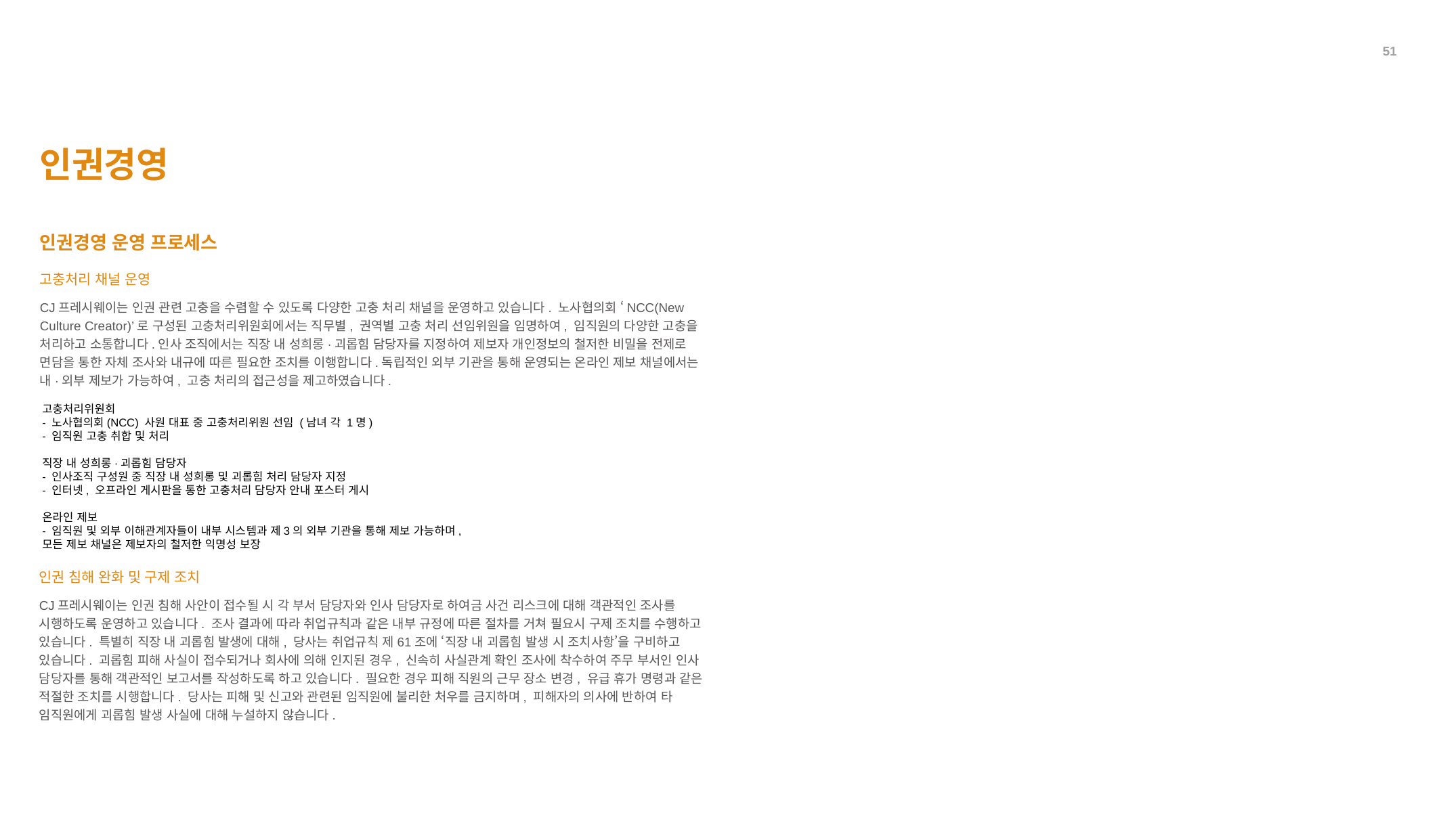

51
인권경영
인권경영 운영 프로세스
고충처리 채널 운영
CJ프레시웨이는 인권 관련 고충을 수렴할 수 있도록 다양한 고충 처리 채널을 운영하고 있습니다. 노사협의회 ‘NCC(New Culture Creator)’로 구성된 고충처리위원회에서는 직무별, 권역별 고충 처리 선임위원을 임명하여, 임직원의 다양한 고충을 처리하고 소통합니다.인사 조직에서는 직장 내 성희롱·괴롭힘 담당자를 지정하여 제보자 개인정보의 철저한 비밀을 전제로 면담을 통한 자체 조사와 내규에 따른 필요한 조치를 이행합니다.독립적인 외부 기관을 통해 운영되는 온라인 제보 채널에서는 내·외부 제보가 가능하여, 고충 처리의 접근성을 제고하였습니다.
고충처리위원회
- 노사협의회(NCC) 사원 대표 중 고충처리위원 선임 (남녀 각 1명)
- 임직원 고충 취합 및 처리

직장 내 성희롱·괴롭힘 담당자
- 인사조직 구성원 중 직장 내 성희롱 및 괴롭힘 처리 담당자 지정
- 인터넷, 오프라인 게시판을 통한 고충처리 담당자 안내 포스터 게시

온라인 제보
- 임직원 및 외부 이해관계자들이 내부 시스템과 제3의 외부 기관을 통해 제보 가능하며, 모든 제보 채널은 제보자의 철저한 익명성 보장
인권 침해 완화 및 구제 조치
CJ프레시웨이는 인권 침해 사안이 접수될 시 각 부서 담당자와 인사 담당자로 하여금 사건 리스크에 대해 객관적인 조사를 시행하도록 운영하고 있습니다. 조사 결과에 따라 취업규칙과 같은 내부 규정에 따른 절차를 거쳐 필요시 구제 조치를 수행하고 있습니다. 특별히 직장 내 괴롭힘 발생에 대해, 당사는 취업규칙 제61조에 ‘직장 내 괴롭힘 발생 시 조치사항’을 구비하고 있습니다. 괴롭힘 피해 사실이 접수되거나 회사에 의해 인지된 경우, 신속히 사실관계 확인 조사에 착수하여 주무 부서인 인사 담당자를 통해 객관적인 보고서를 작성하도록 하고 있습니다. 필요한 경우 피해 직원의 근무 장소 변경, 유급 휴가 명령과 같은 적절한 조치를 시행합니다. 당사는 피해 및 신고와 관련된 임직원에 불리한 처우를 금지하며, 피해자의 의사에 반하여 타 임직원에게 괴롭힘 발생 사실에 대해 누설하지 않습니다.